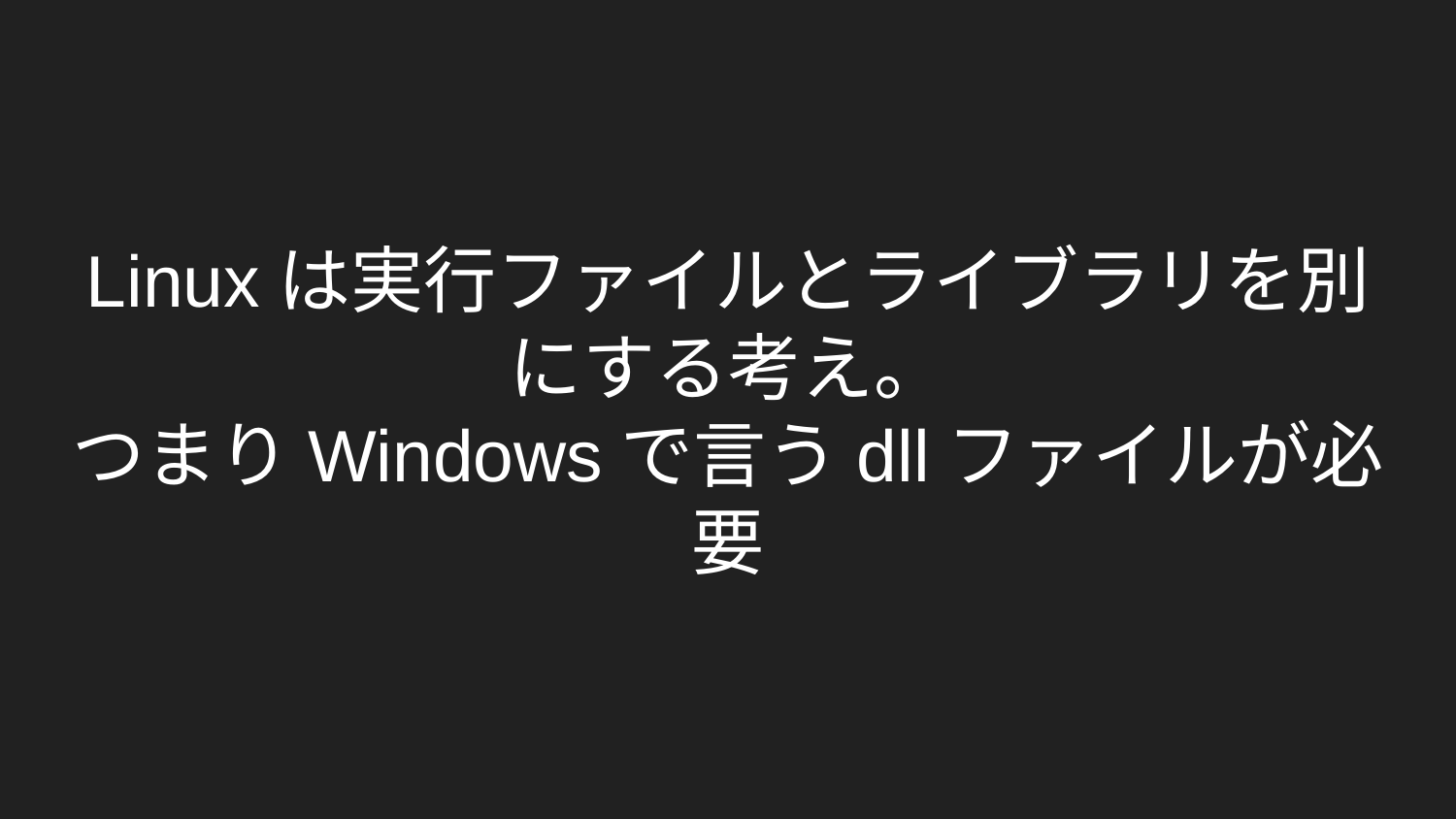

# Linuxは実行ファイルとライブラリを別にする考え。
つまりWindowsで言うdllファイルが必要